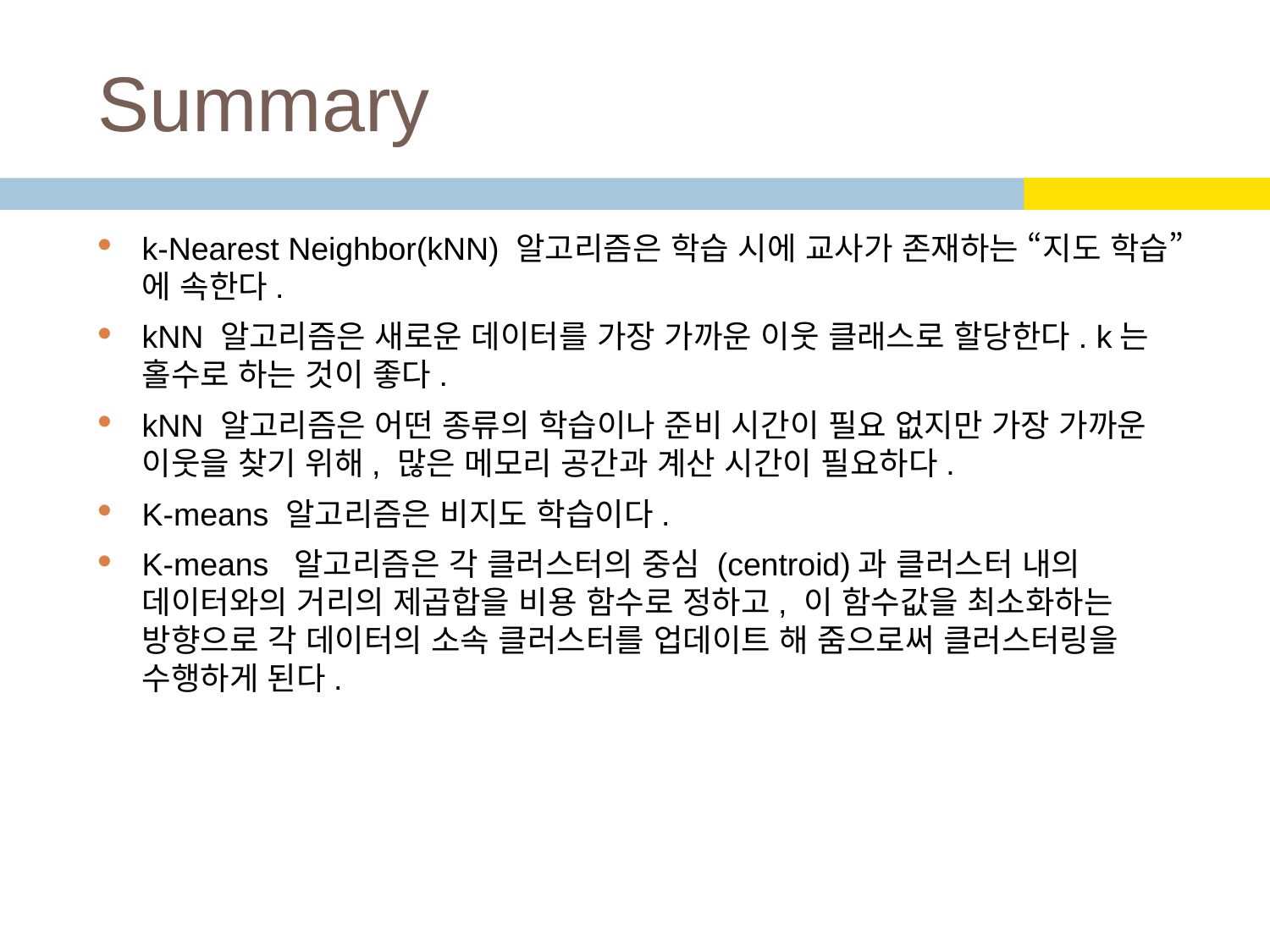

# Summary
k-Nearest Neighbor(kNN) 알고리즘은 학습 시에 교사가 존재하는 “지도 학습”에 속한다.
kNN 알고리즘은 새로운 데이터를 가장 가까운 이웃 클래스로 할당한다. k는 홀수로 하는 것이 좋다.
kNN 알고리즘은 어떤 종류의 학습이나 준비 시간이 필요 없지만 가장 가까운 이웃을 찾기 위해, 많은 메모리 공간과 계산 시간이 필요하다.
K-means 알고리즘은 비지도 학습이다.
K-means  알고리즘은 각 클러스터의 중심 (centroid)과 클러스터 내의 데이터와의 거리의 제곱합을 비용 함수로 정하고, 이 함수값을 최소화하는 방향으로 각 데이터의 소속 클러스터를 업데이트 해 줌으로써 클러스터링을 수행하게 된다.